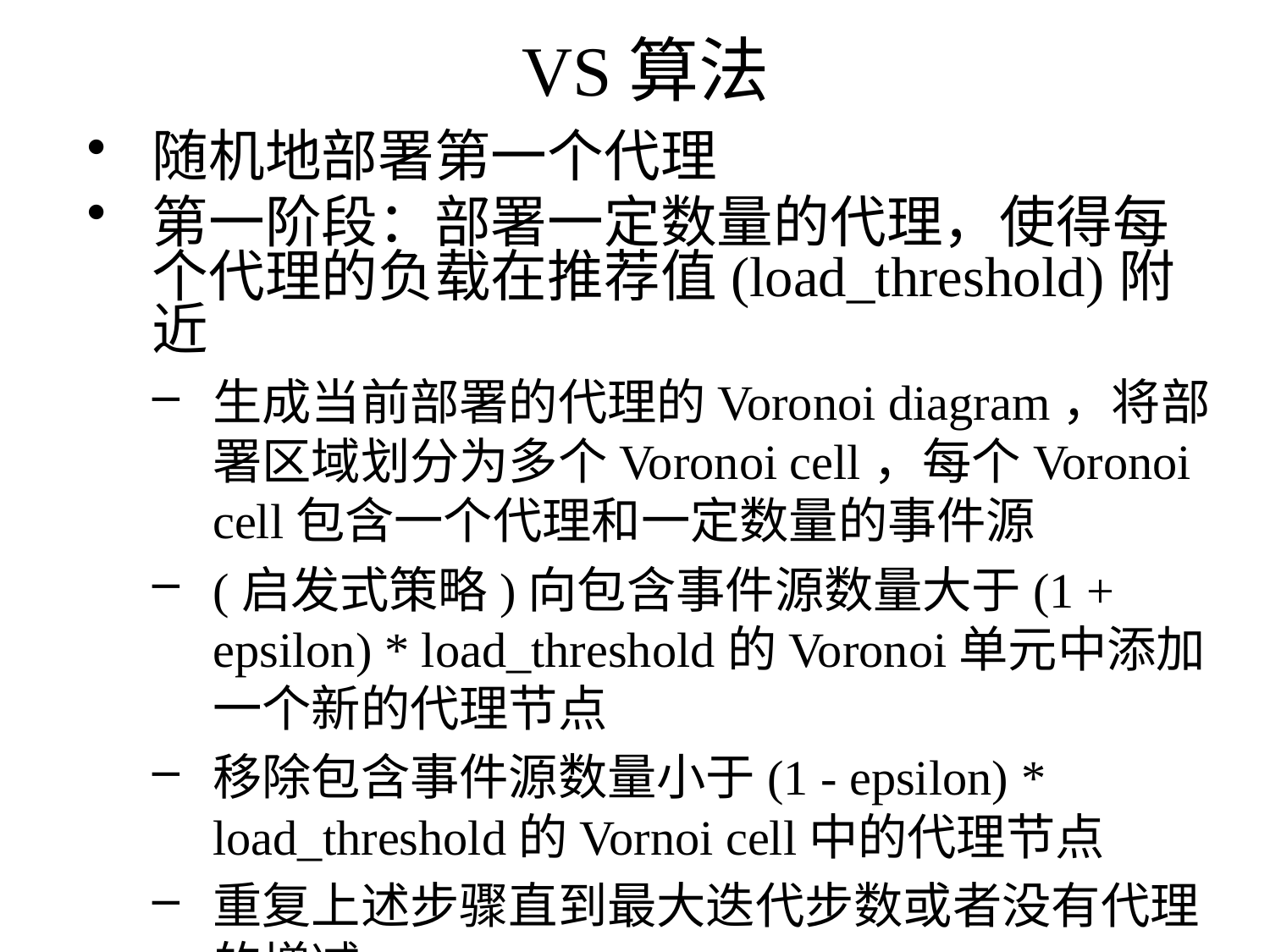

VS算法
随机地部署第一个代理
第一阶段：部署一定数量的代理，使得每个代理的负载在推荐值(load_threshold)附近
生成当前部署的代理的Voronoi diagram，将部署区域划分为多个Voronoi cell，每个Voronoi cell包含一个代理和一定数量的事件源
(启发式策略)向包含事件源数量大于(1 + epsilon) * load_threshold的Voronoi单元中添加一个新的代理节点
移除包含事件源数量小于(1 - epsilon) * load_threshold的Vornoi cell中的代理节点
重复上述步骤直到最大迭代步数或者没有代理的增减